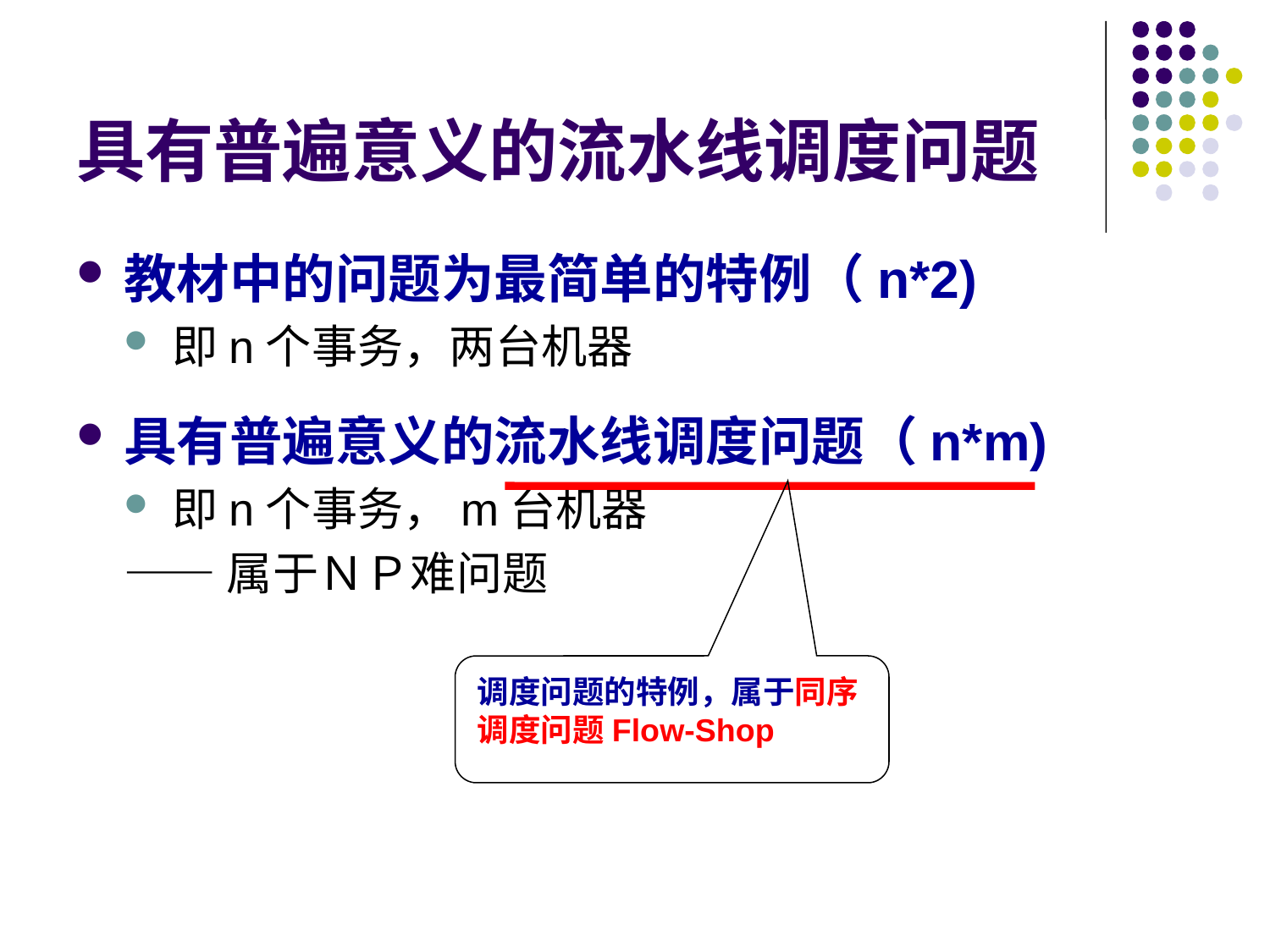

# 具有普遍意义的流水线调度问题
教材中的问题为最简单的特例（n*2)
即n个事务，两台机器

具有普遍意义的流水线调度问题（n*m)
即n个事务，m台机器
——属于ＮＰ难问题

调度问题的特例，属于同序调度问题Flow-Shop